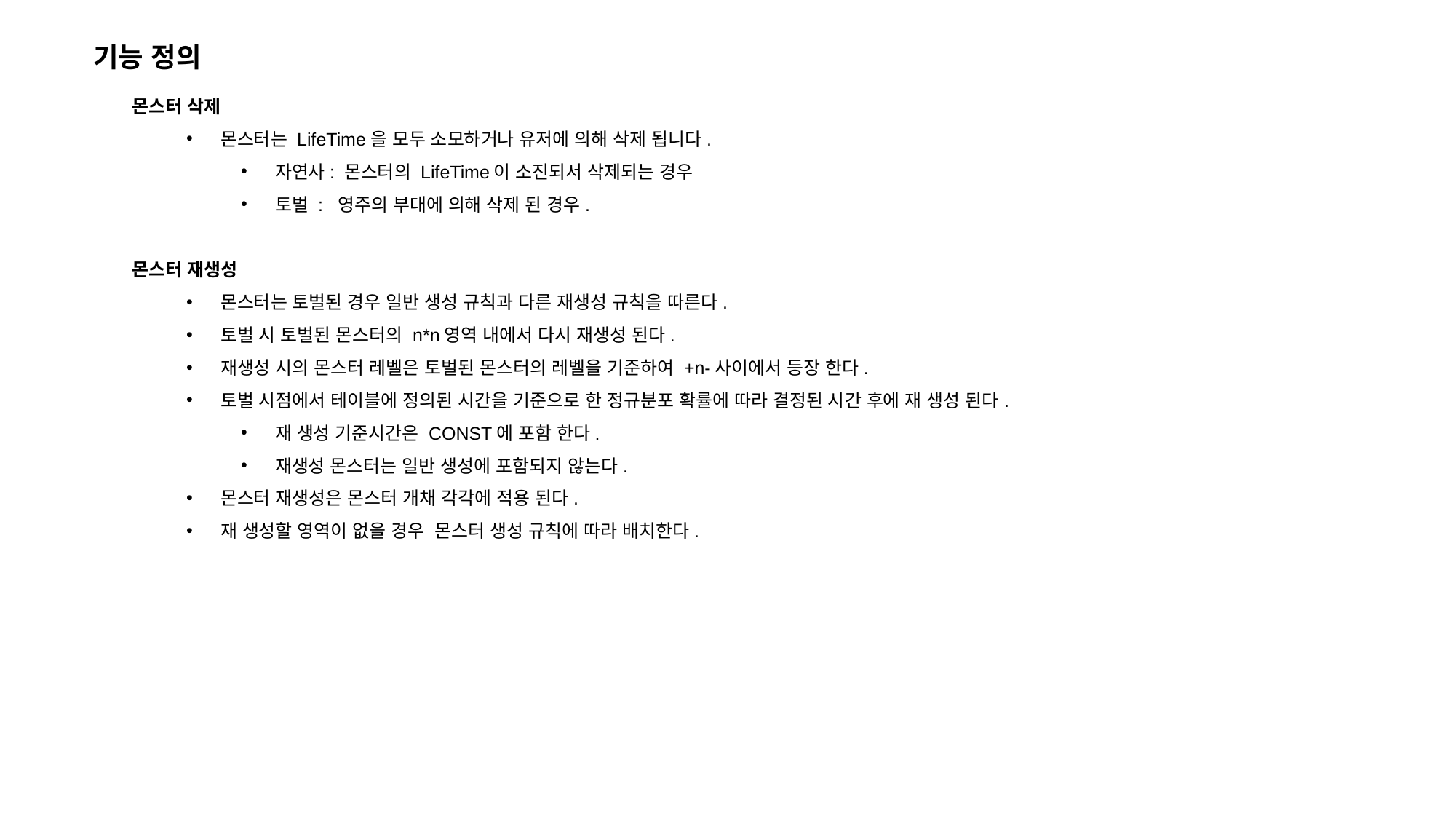

기능 정의
몬스터 삭제
몬스터는 LifeTime을 모두 소모하거나 유저에 의해 삭제 됩니다.
자연사: 몬스터의 LifeTime이 소진되서 삭제되는 경우
토벌 :  영주의 부대에 의해 삭제 된 경우.

몬스터 재생성
몬스터는 토벌된 경우 일반 생성 규칙과 다른 재생성 규칙을 따른다.
토벌 시 토벌된 몬스터의 n*n영역 내에서 다시 재생성 된다.
재생성 시의 몬스터 레벨은 토벌된 몬스터의 레벨을 기준하여 +n-사이에서 등장 한다.
토벌 시점에서 테이블에 정의된 시간을 기준으로 한 정규분포 확률에 따라 결정된 시간 후에 재 생성 된다.
재 생성 기준시간은 CONST에 포함 한다.
재생성 몬스터는 일반 생성에 포함되지 않는다.
몬스터 재생성은 몬스터 개채 각각에 적용 된다.
재 생성할 영역이 없을 경우  몬스터 생성 규칙에 따라 배치한다.